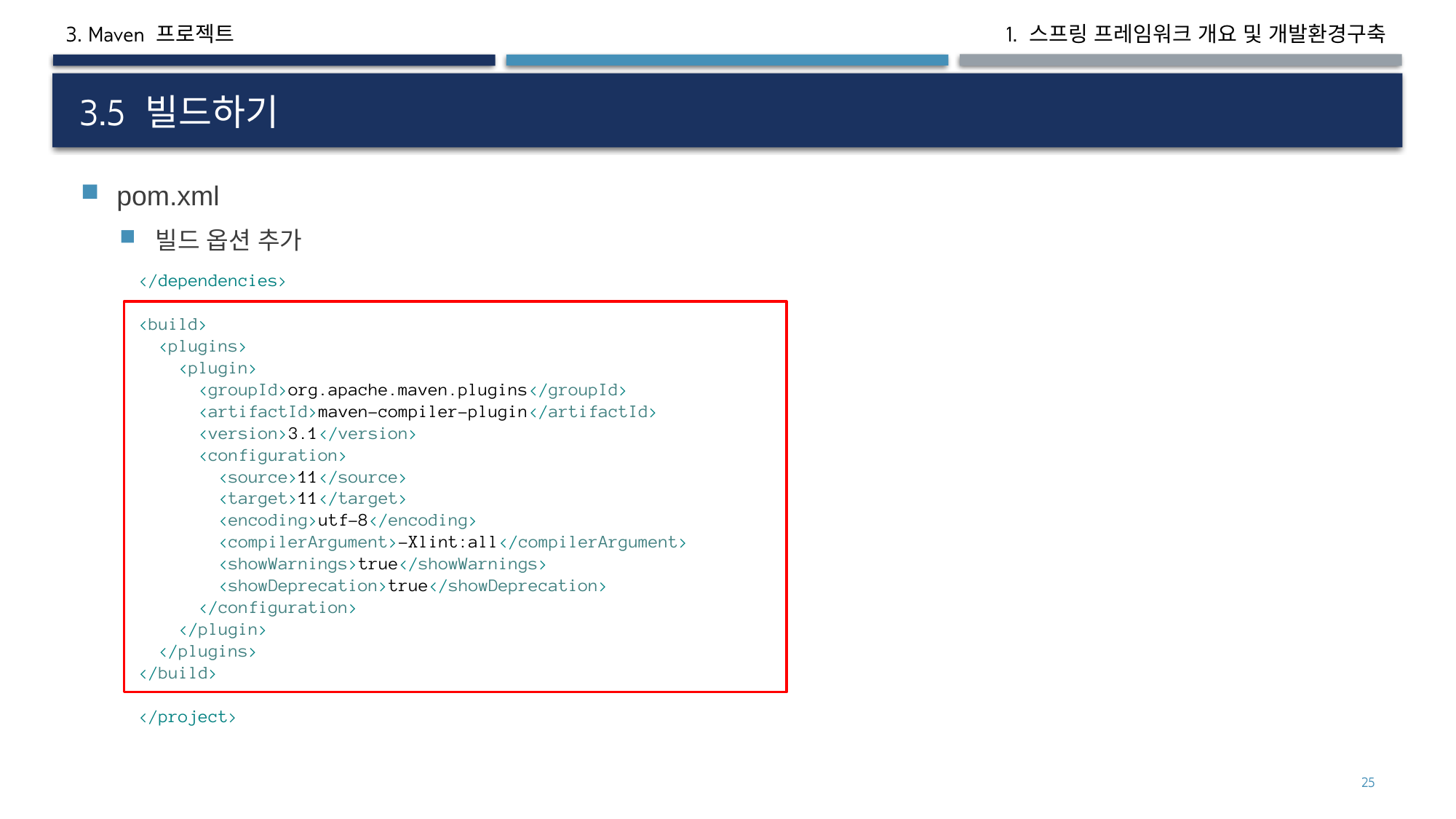

3. Maven 프로젝트
# 3.5 빌드하기
pom.xml
빌드 옵션 추가
</dependencies>

<build>
  <plugins>
    <plugin>
      <groupId>org.apache.maven.plugins</groupId>
      <artifactId>maven-compiler-plugin</artifactId>
      <version>3.1</version>
      <configuration>
        <source>11</source>
        <target>11</target>
        <encoding>utf-8</encoding>
        <compilerArgument>-Xlint:all</compilerArgument>
        <showWarnings>true</showWarnings>
        <showDeprecation>true</showDeprecation>
      </configuration>
    </plugin>
  </plugins>
</build>

</project>

25